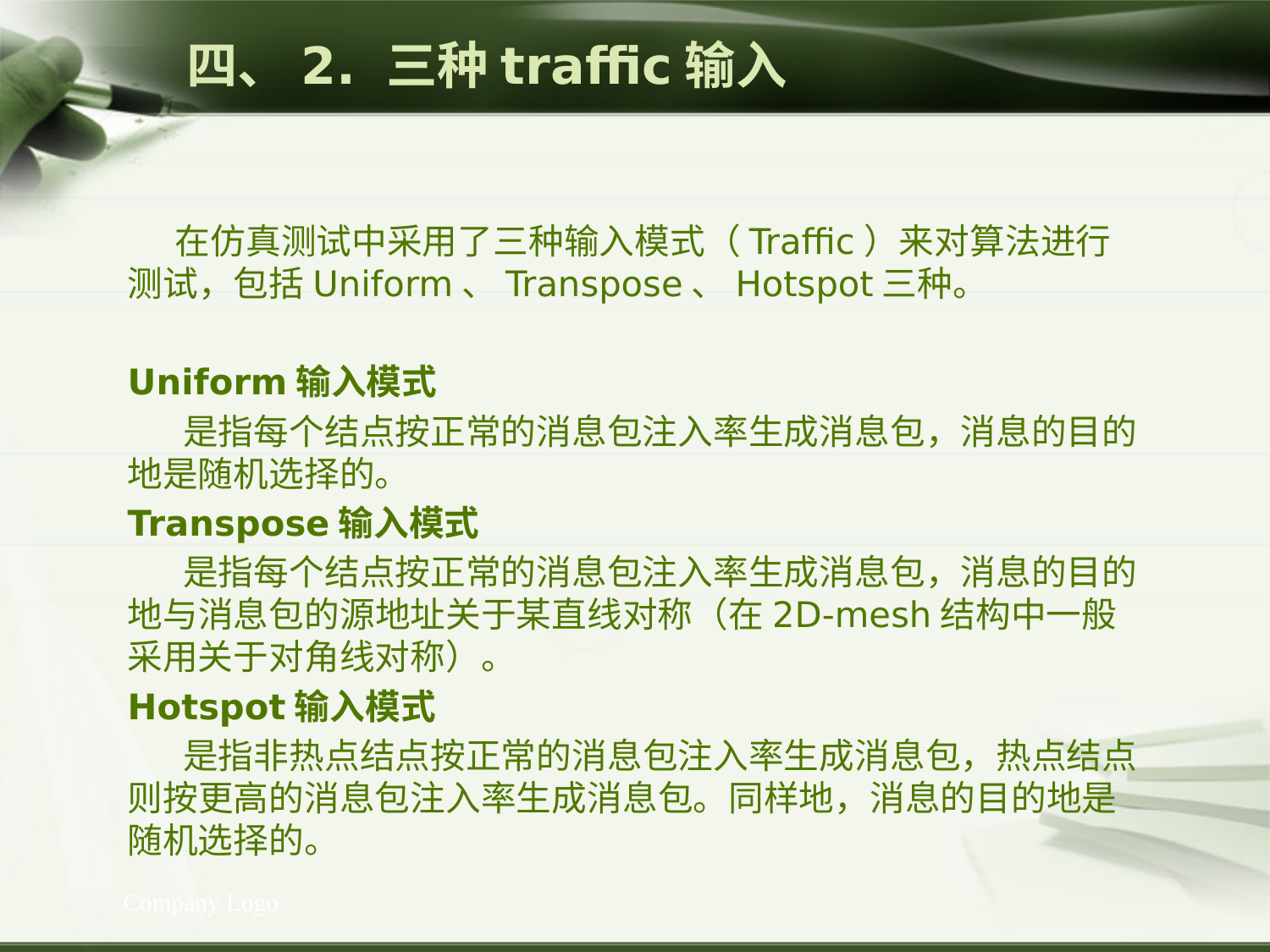

# 四、2. 三种traffic输入
     在仿真测试中采用了三种输入模式（Traffic）来对算法进行测试，包括Uniform、Transpose、Hotspot三种。

Uniform输入模式
      是指每个结点按正常的消息包注入率生成消息包，消息的目的地是随机选择的。
Transpose输入模式
      是指每个结点按正常的消息包注入率生成消息包，消息的目的地与消息包的源地址关于某直线对称（在2D-mesh结构中一般采用关于对角线对称）。
Hotspot输入模式
      是指非热点结点按正常的消息包注入率生成消息包，热点结点则按更高的消息包注入率生成消息包。同样地，消息的目的地是随机选择的。
Company Logo